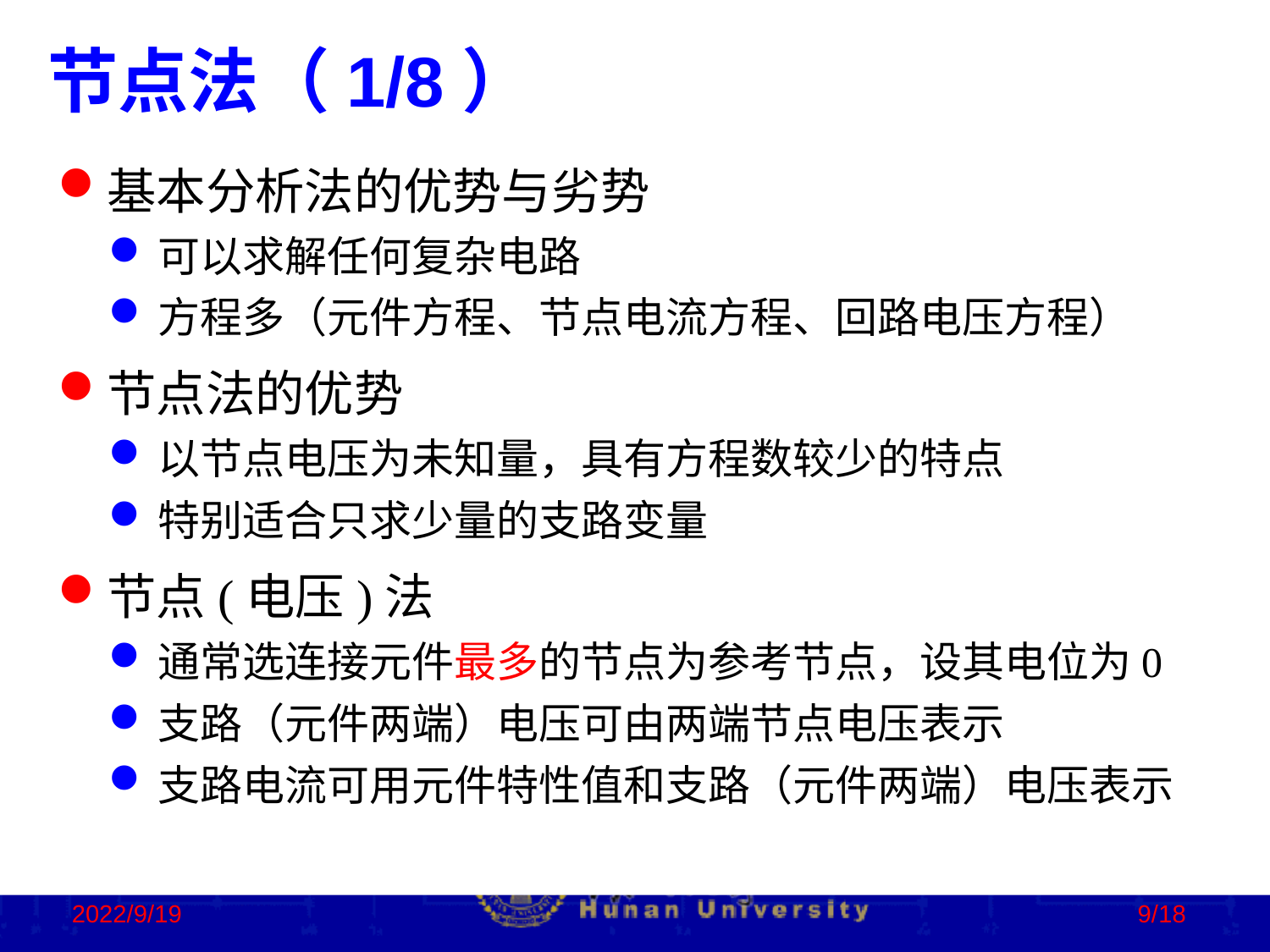

节点法（1/8）
基本分析法的优势与劣势
可以求解任何复杂电路
方程多（元件方程、节点电流方程、回路电压方程）
节点法的优势
以节点电压为未知量，具有方程数较少的特点
特别适合只求少量的支路变量
节点(电压)法
通常选连接元件最多的节点为参考节点，设其电位为0
支路（元件两端）电压可由两端节点电压表示
支路电流可用元件特性值和支路（元件两端）电压表示
2022/9/19
9/18